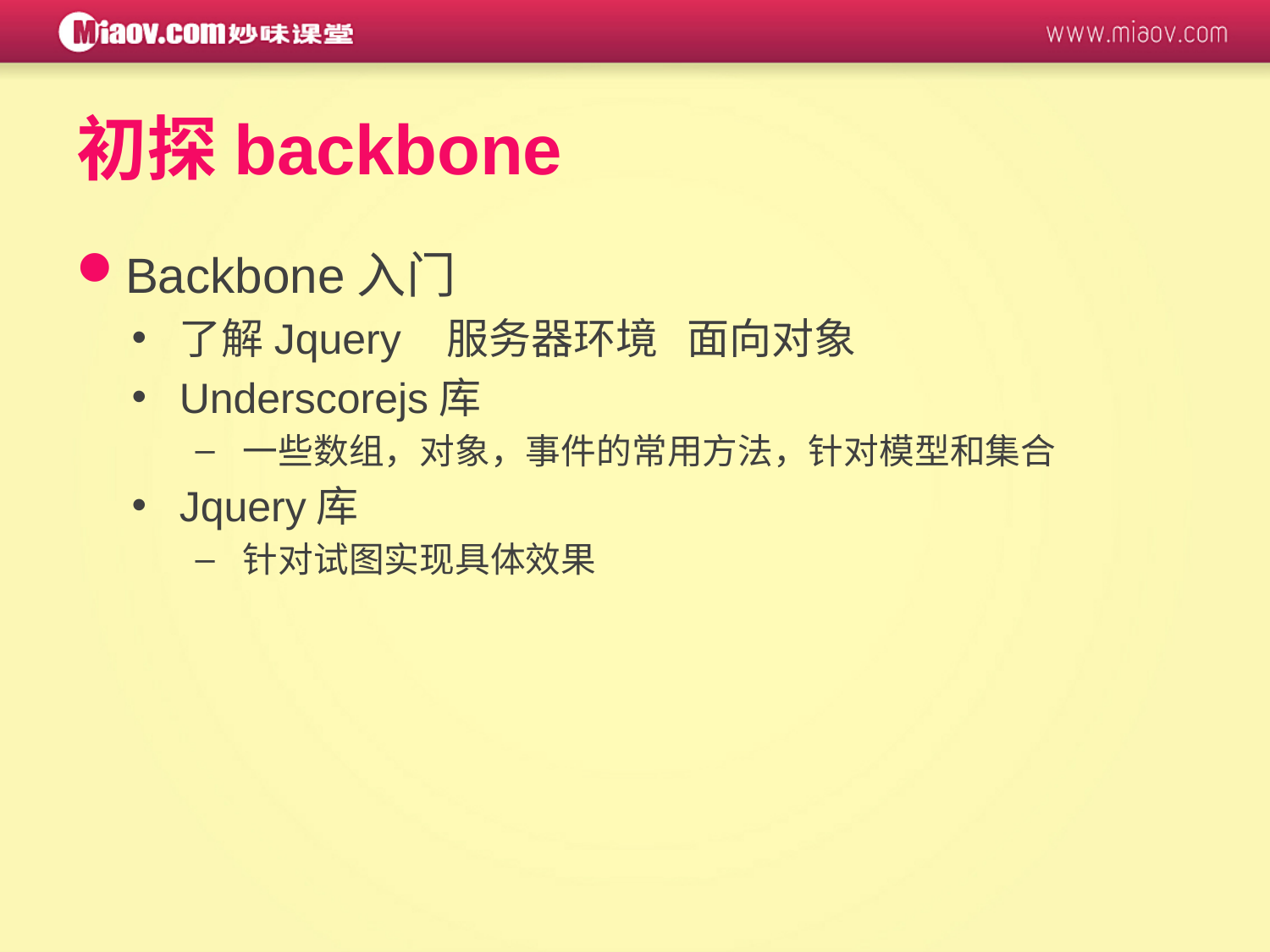

# 初探backbone
Backbone入门
了解Jquery   服务器环境   面向对象
Underscorejs库
一些数组，对象，事件的常用方法，针对模型和集合
Jquery库
针对试图实现具体效果